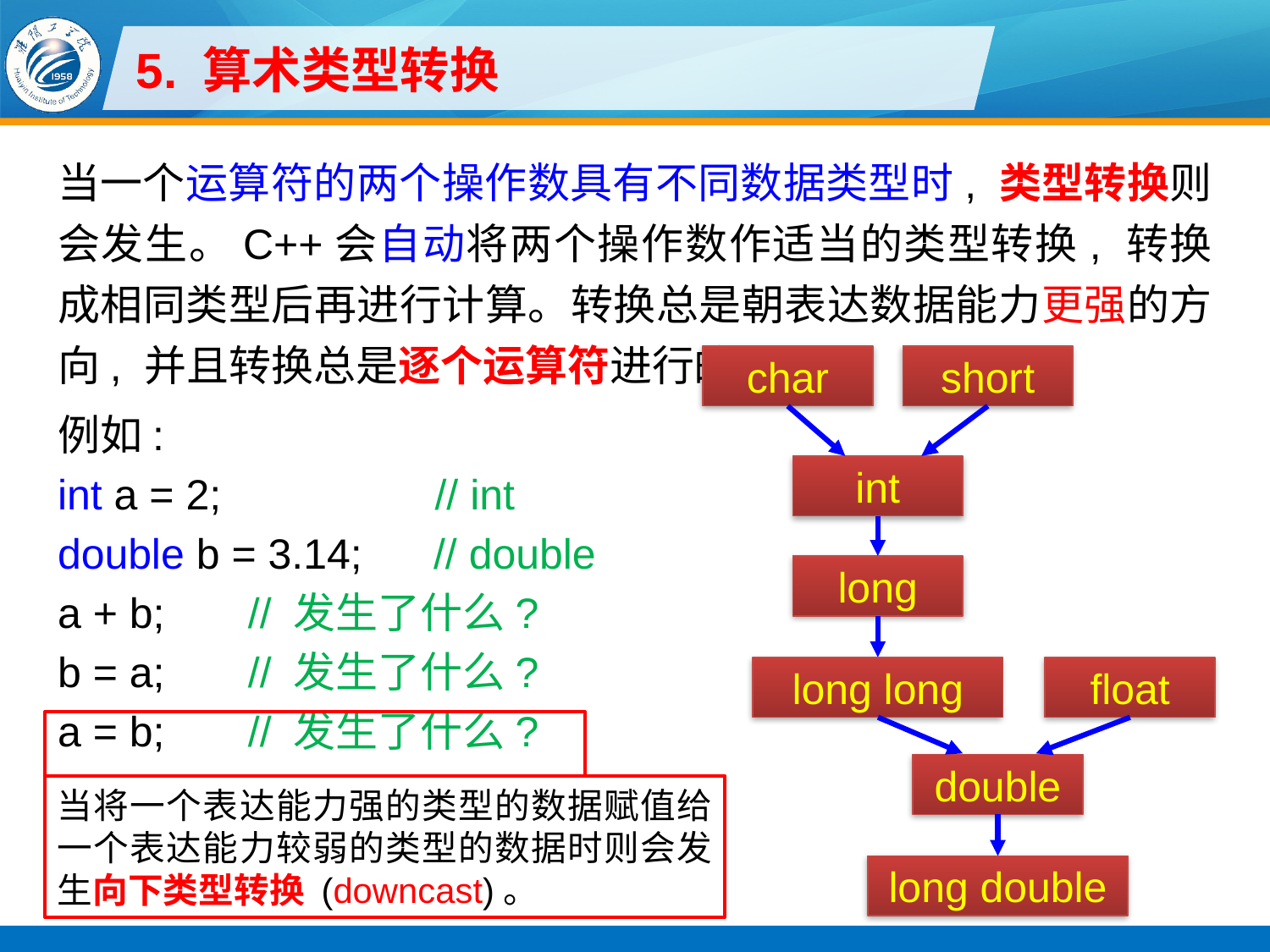

# 5. 算术类型转换
当一个运算符的两个操作数具有不同数据类型时, 类型转换则会发生。C++会自动将两个操作数作适当的类型转换, 转换成相同类型后再进行计算。转换总是朝表达数据能力更强的方向, 并且转换总是逐个运算符进行的。
例如:
int a = 2;                  // int
double b = 3.14;      // double
a + b;       // 发生了什么?
b = a;       // 发生了什么?
a = b;       // 发生了什么?
char
short
int
long
float
double
long double
long long

当将一个表达能力强的类型的数据赋值给一个表达能力较弱的类型的数据时则会发生向下类型转换 (downcast)。